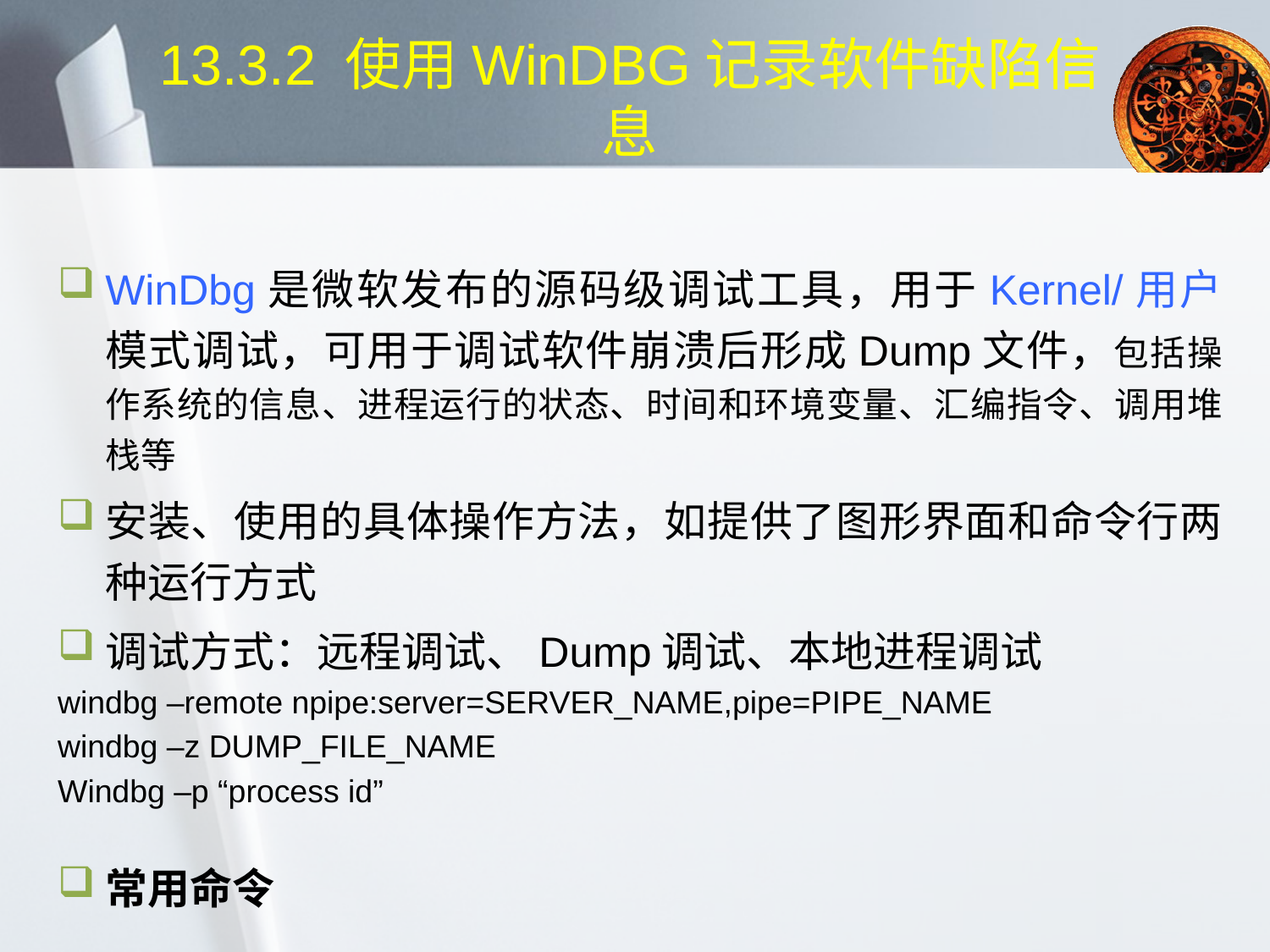

# 13.3.2 使用WinDBG记录软件缺陷信息
WinDbg是微软发布的源码级调试工具，用于Kernel/用户模式调试，可用于调试软件崩溃后形成Dump文件，包括操作系统的信息、进程运行的状态、时间和环境变量、汇编指令、调用堆栈等
安装、使用的具体操作方法，如提供了图形界面和命令行两种运行方式
调试方式：远程调试、Dump调试、本地进程调试
windbg –remote npipe:server=SERVER_NAME,pipe=PIPE_NAME
windbg –z DUMP_FILE_NAME
Windbg –p “process id”

常用命令